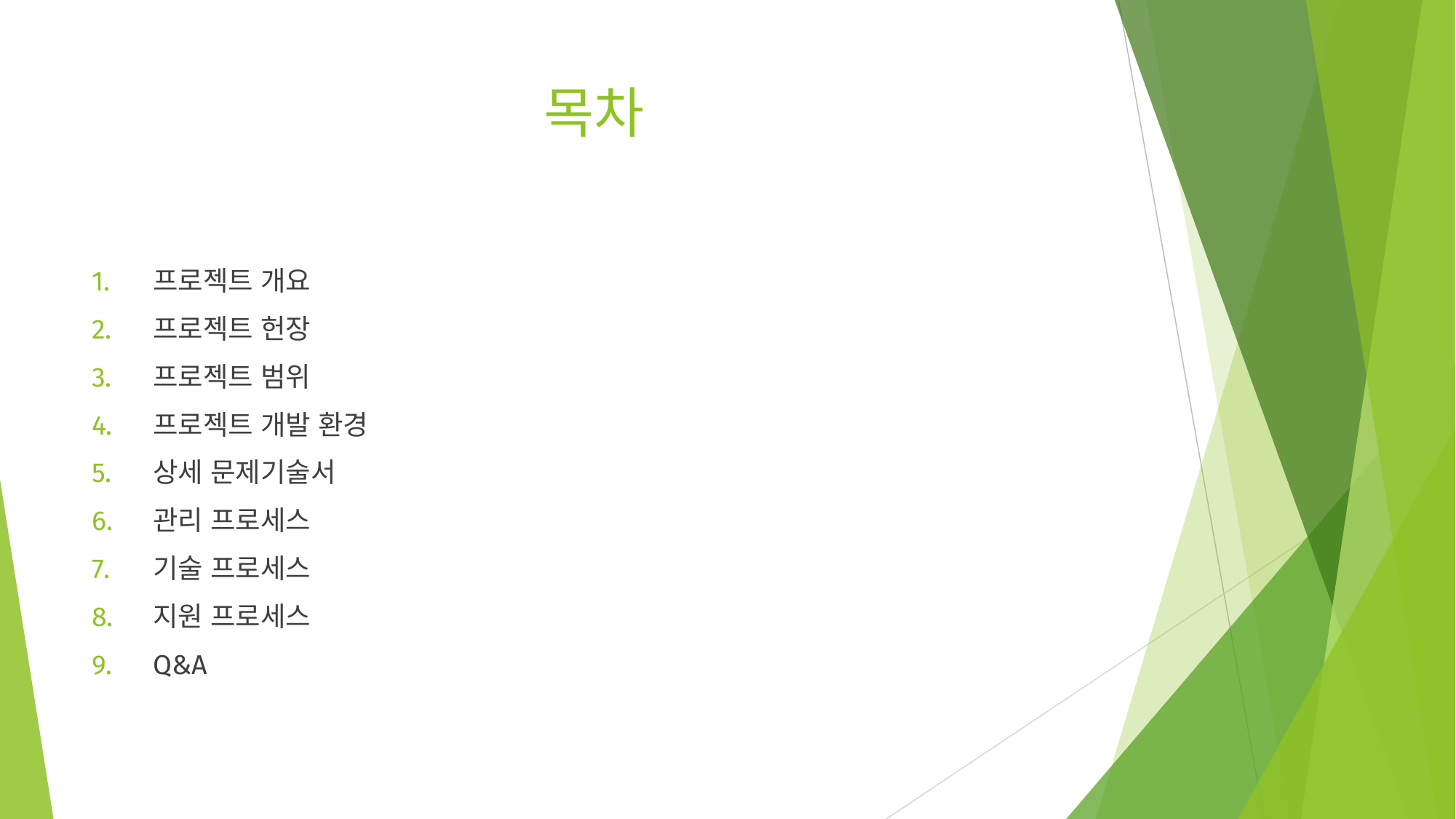

# 목차
프로젝트 개요
프로젝트 헌장
프로젝트 범위
프로젝트 개발 환경
상세 문제기술서
관리 프로세스
기술 프로세스
지원 프로세스
Q&A